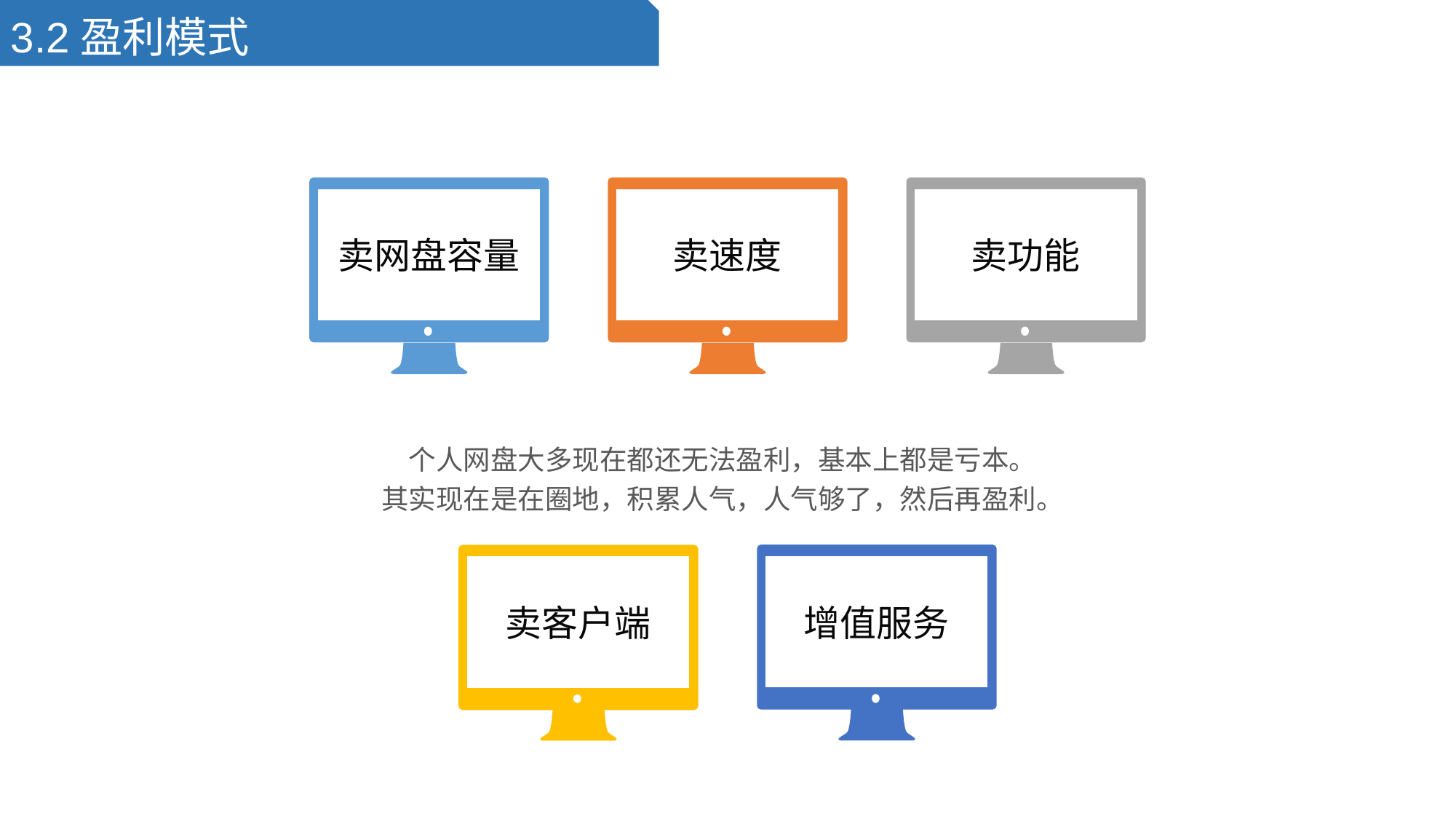

3.2盈利模式

卖网盘容量
卖速度
卖功能

个人网盘大多现在都还无法盈利，基本上都是亏本。
其实现在是在圈地，积累人气，人气够了，然后再盈利。

增值服务
卖客户端